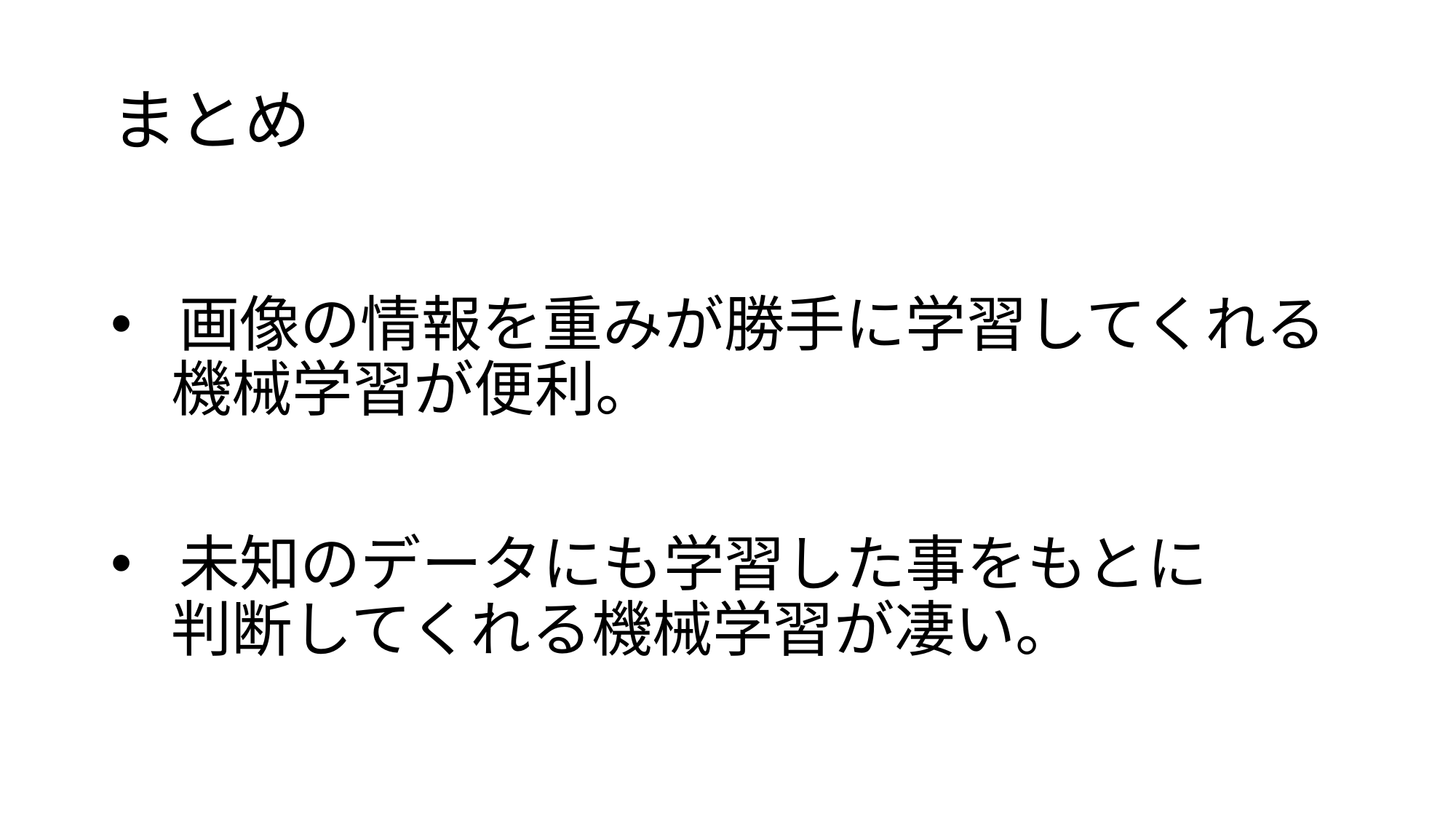

# まとめ
画像の情報を重みが勝手に学習してくれる
　機械学習が便利。
未知のデータにも学習した事をもとに
　判断してくれる機械学習が凄い。